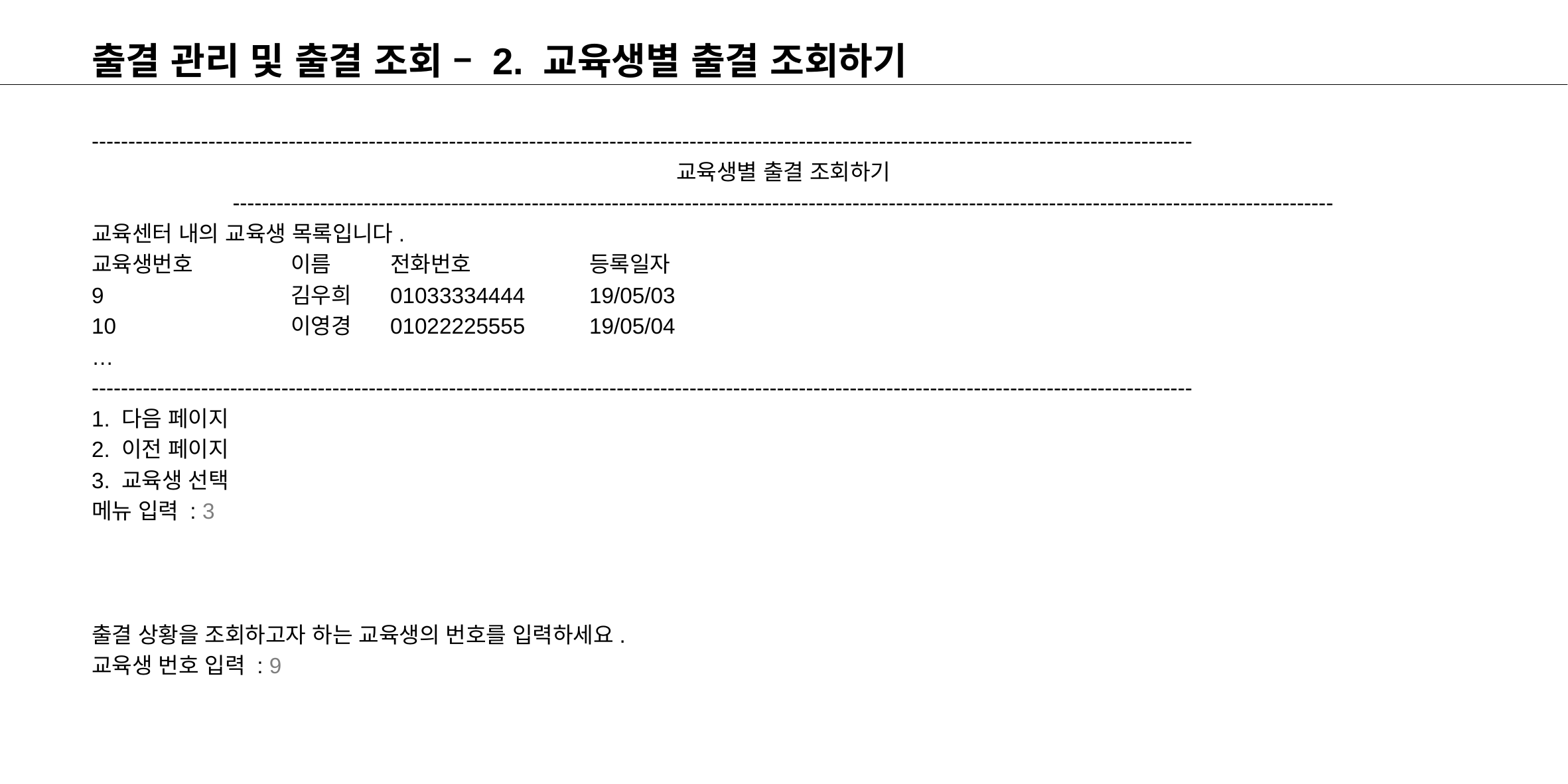

# 출결 관리 및 출결 조회 – 2. 교육생별 출결 조회하기
-------------------------------------------------------------------------------------------------------------------------------------------------------
교육생별 출결 조회하기
-------------------------------------------------------------------------------------------------------------------------------------------------------
교육센터 내의 교육생 목록입니다.
교육생번호	이름	전화번호		등록일자
9		김우희	01033334444	19/05/03
10		이영경 	01022225555	19/05/04
…
-------------------------------------------------------------------------------------------------------------------------------------------------------
1. 다음 페이지
2. 이전 페이지
3. 교육생 선택
메뉴 입력 : 3

출결 상황을 조회하고자 하는 교육생의 번호를 입력하세요.
교육생 번호 입력 : 9